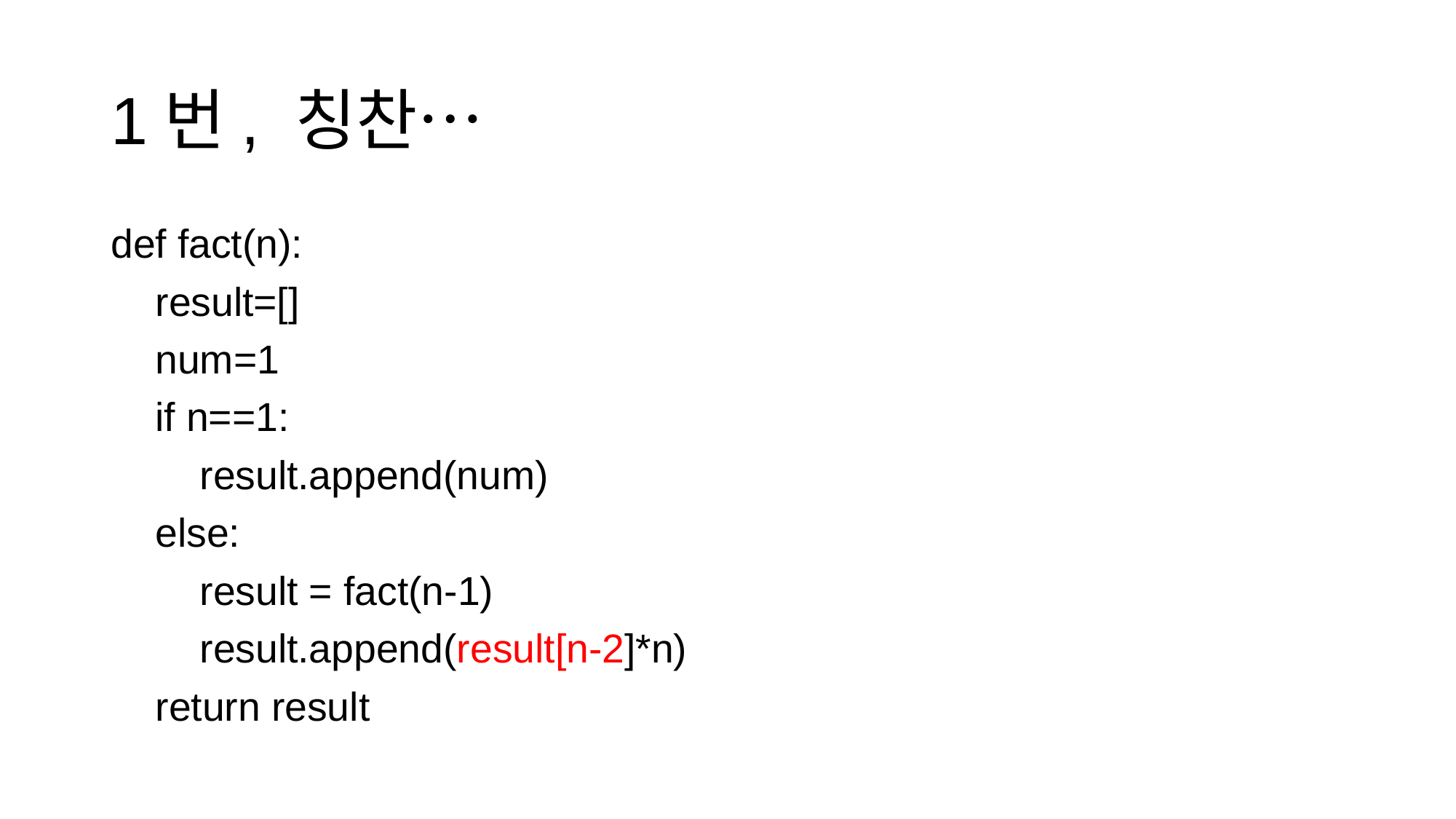

# 1번, 칭찬…
def fact(n):
    result=[]
    num=1
    if n==1:
        result.append(num)
    else:
        result = fact(n-1)
        result.append(result[n-2]*n)
    return result